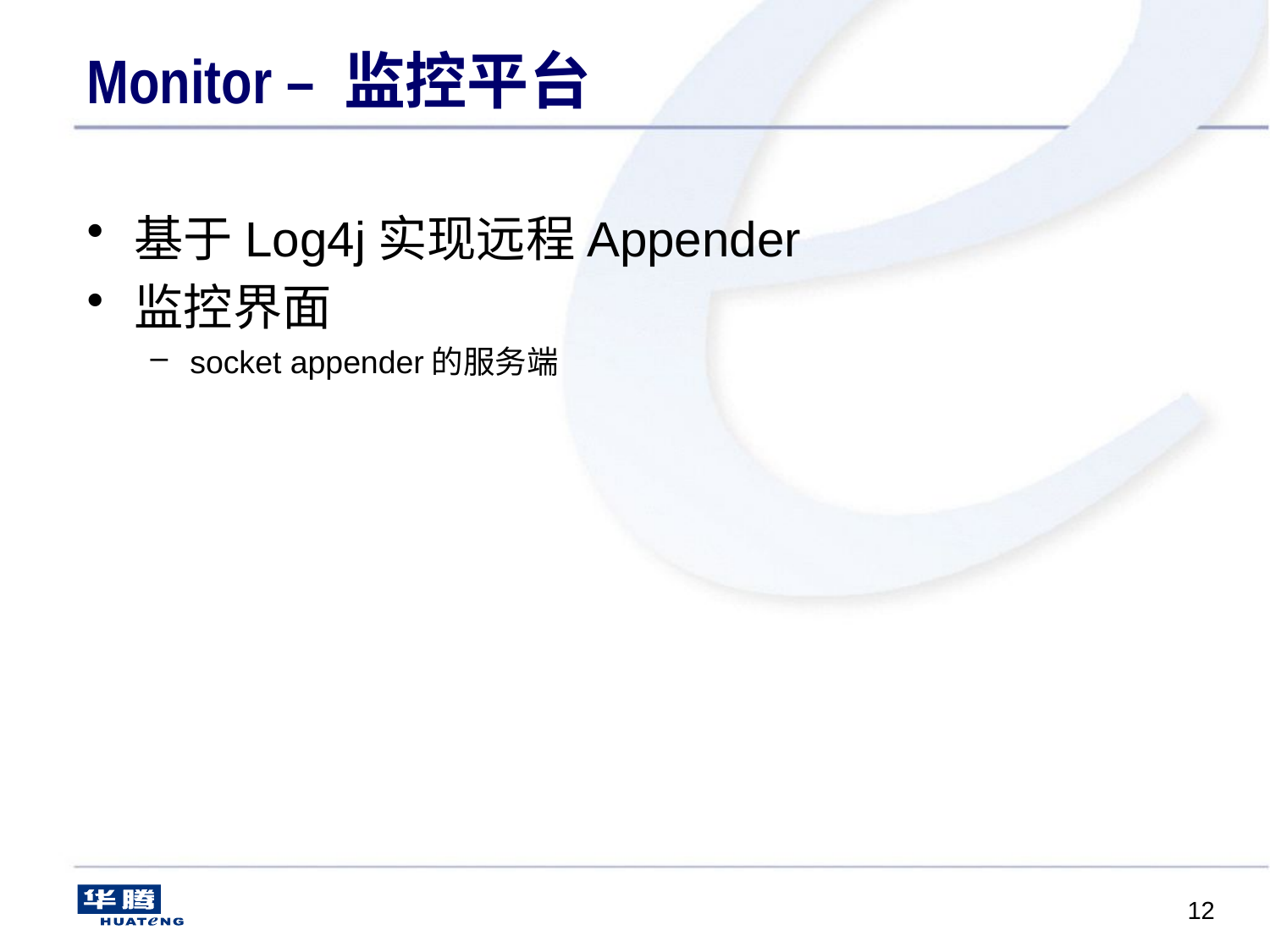

# Monitor – 监控平台
基于Log4j实现远程Appender
监控界面
socket appender的服务端

12